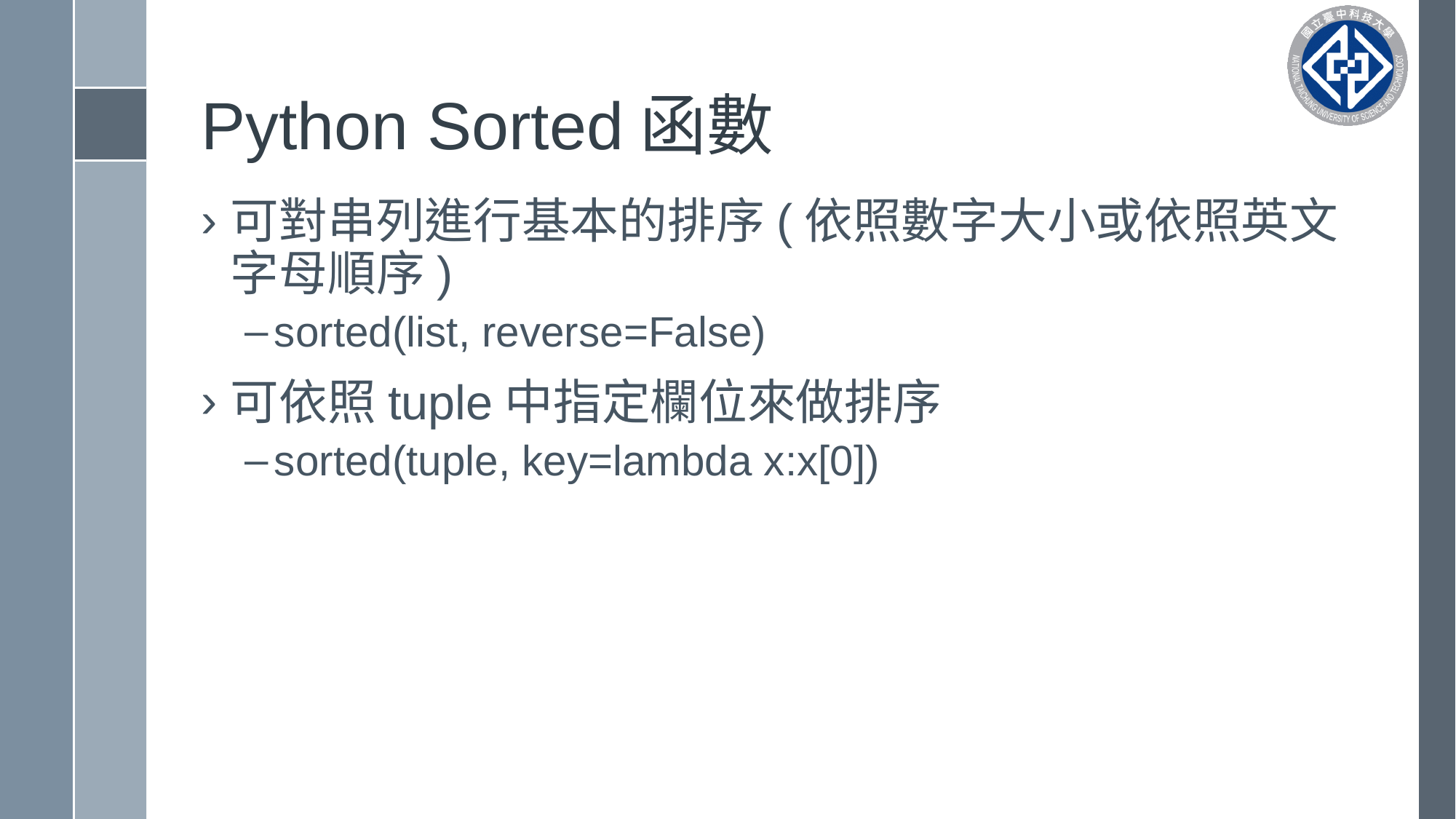

# Python Sorted函數
可對串列進行基本的排序(依照數字大小或依照英文字母順序)
sorted(list, reverse=False)
可依照tuple中指定欄位來做排序
sorted(tuple, key=lambda x:x[0])